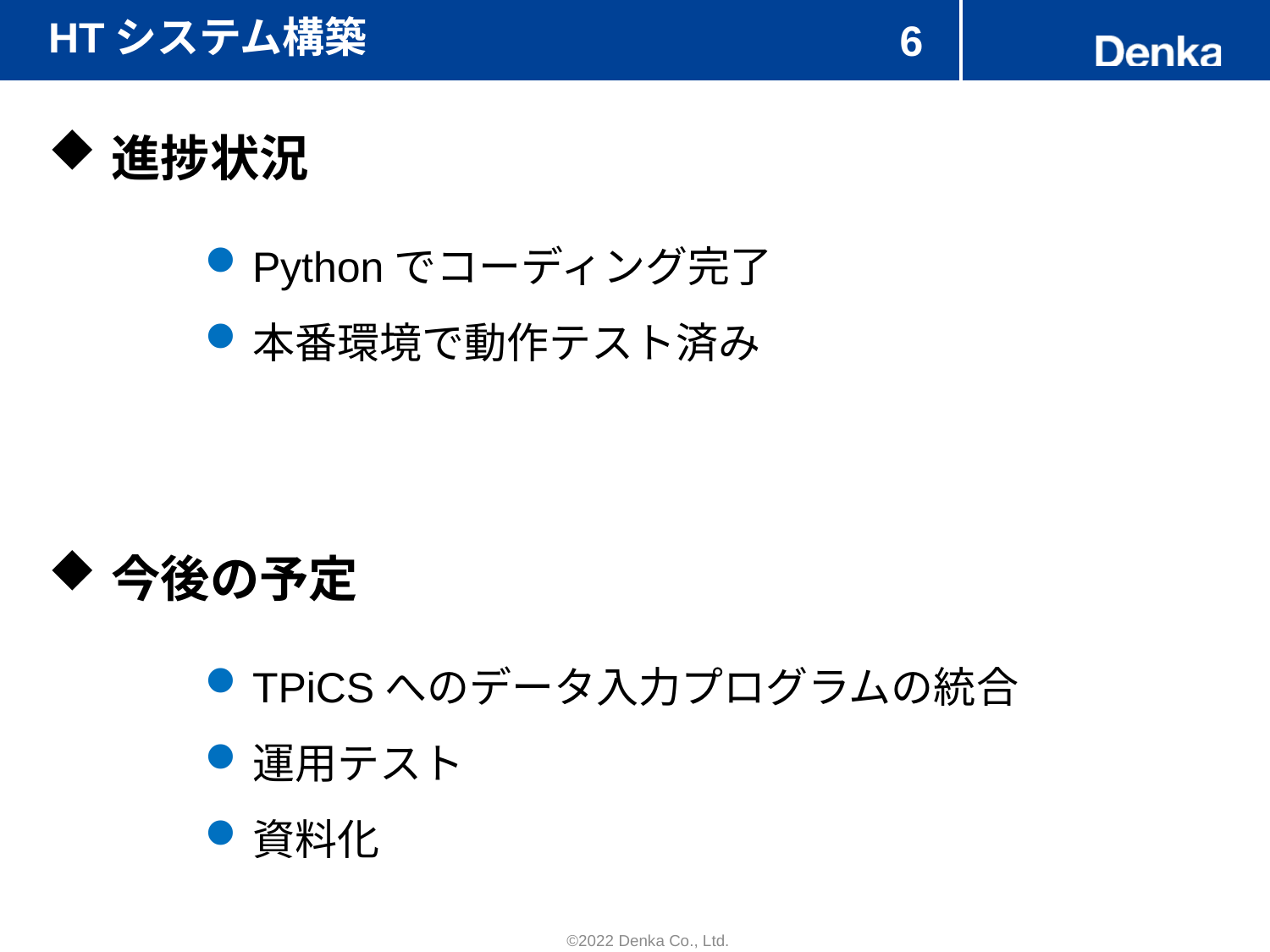

# HTシステム構築
6
進捗状況
Pythonでコーディング完了
本番環境で動作テスト済み
今後の予定
TPiCSへのデータ入力プログラムの統合
運用テスト
資料化